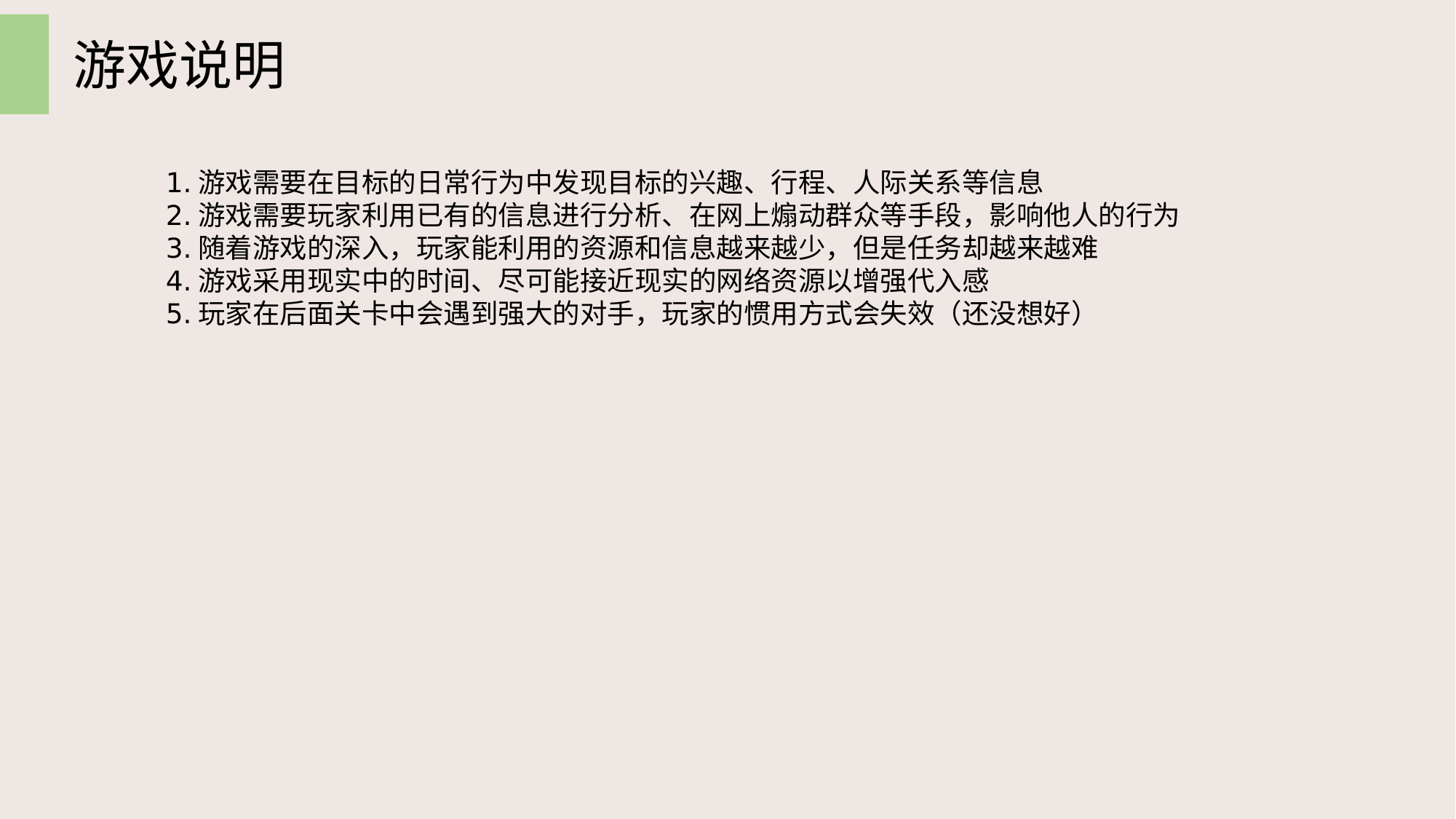

游戏说明
1.游戏需要在目标的日常行为中发现目标的兴趣、行程、人际关系等信息
2.游戏需要玩家利用已有的信息进行分析、在网上煽动群众等手段，影响他人的行为
3.随着游戏的深入，玩家能利用的资源和信息越来越少，但是任务却越来越难
4.游戏采用现实中的时间、尽可能接近现实的网络资源以增强代入感
5.玩家在后面关卡中会遇到强大的对手，玩家的惯用方式会失效（还没想好）